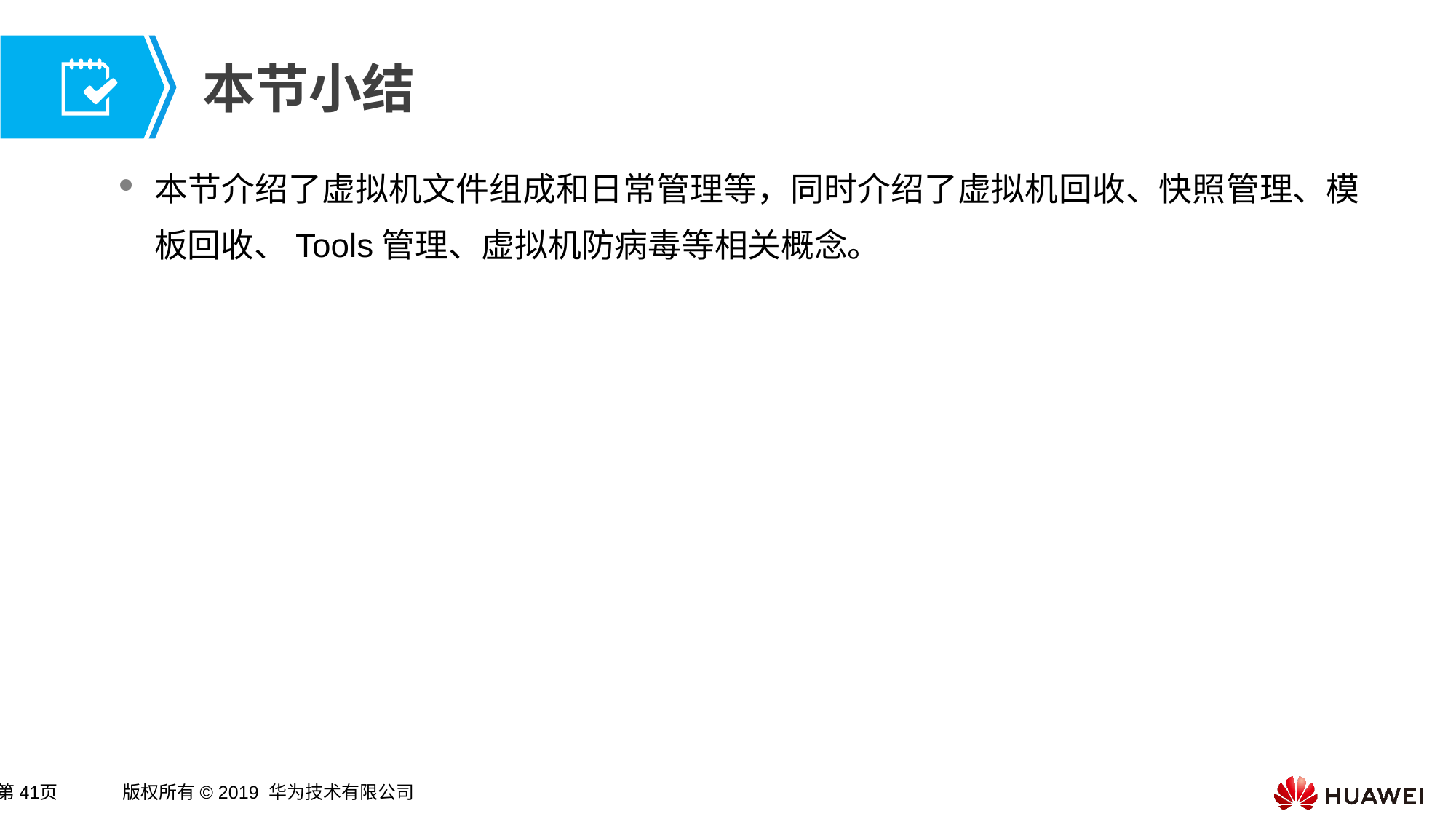

本节介绍了虚拟机文件组成和日常管理等，同时介绍了虚拟机回收、快照管理、模板回收、Tools管理、虚拟机防病毒等相关概念。